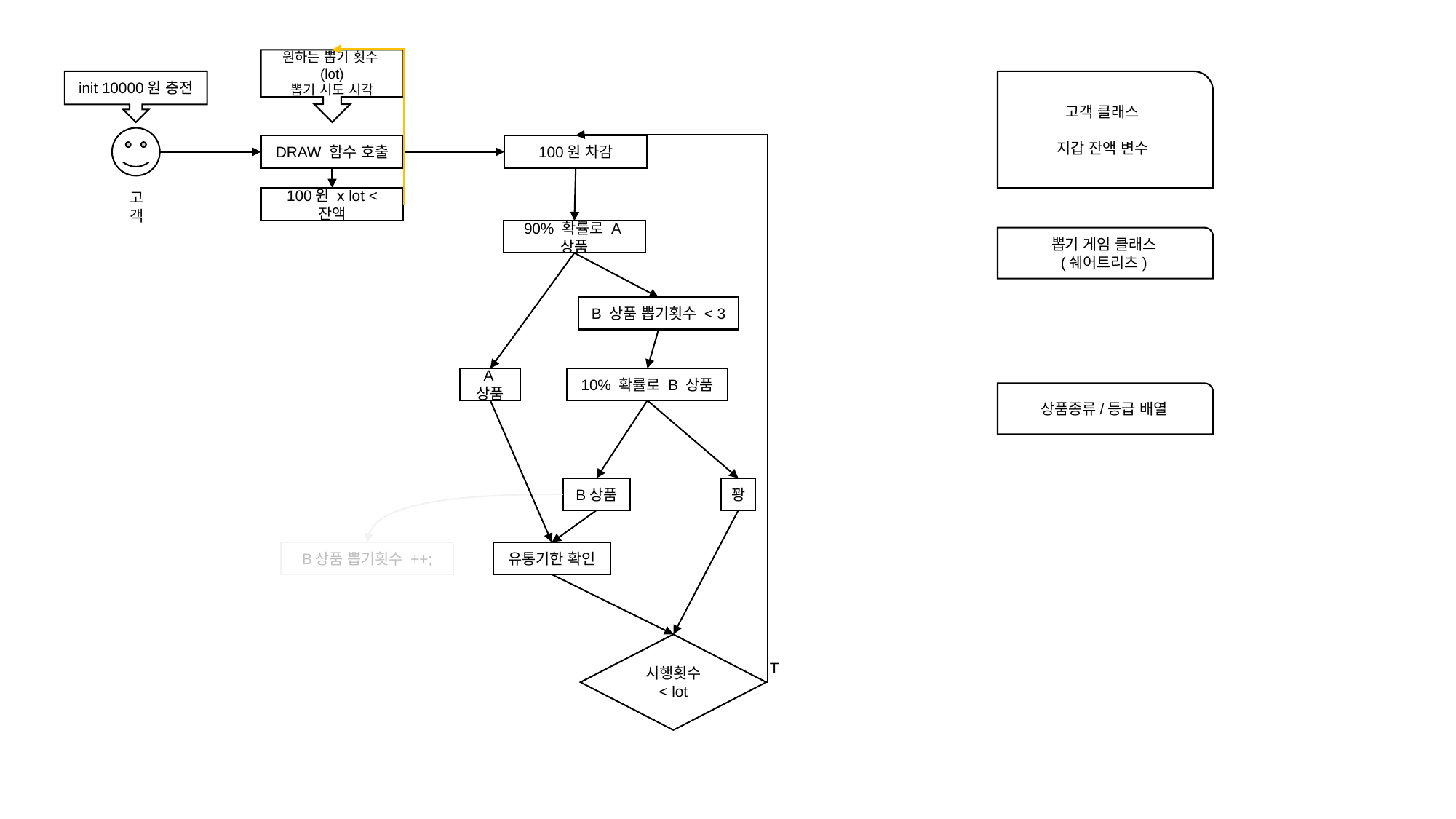

원하는 뽑기 횟수(lot)
뽑기 시도 시각
고객 클래스

지갑 잔액 변수
init 10000원 충전

고객
DRAW 함수 호출
100원 차감
100원 x lot < 잔액
90% 확률로 A상품
뽑기 게임 클래스
(쉐어트리츠)
B 상품 뽑기횟수 < 3
A상품
10% 확률로 B 상품
상품종류/등급 배열
B상품
꽝
B상품 뽑기횟수 ++;
유통기한 확인
시행횟수 < lot
T